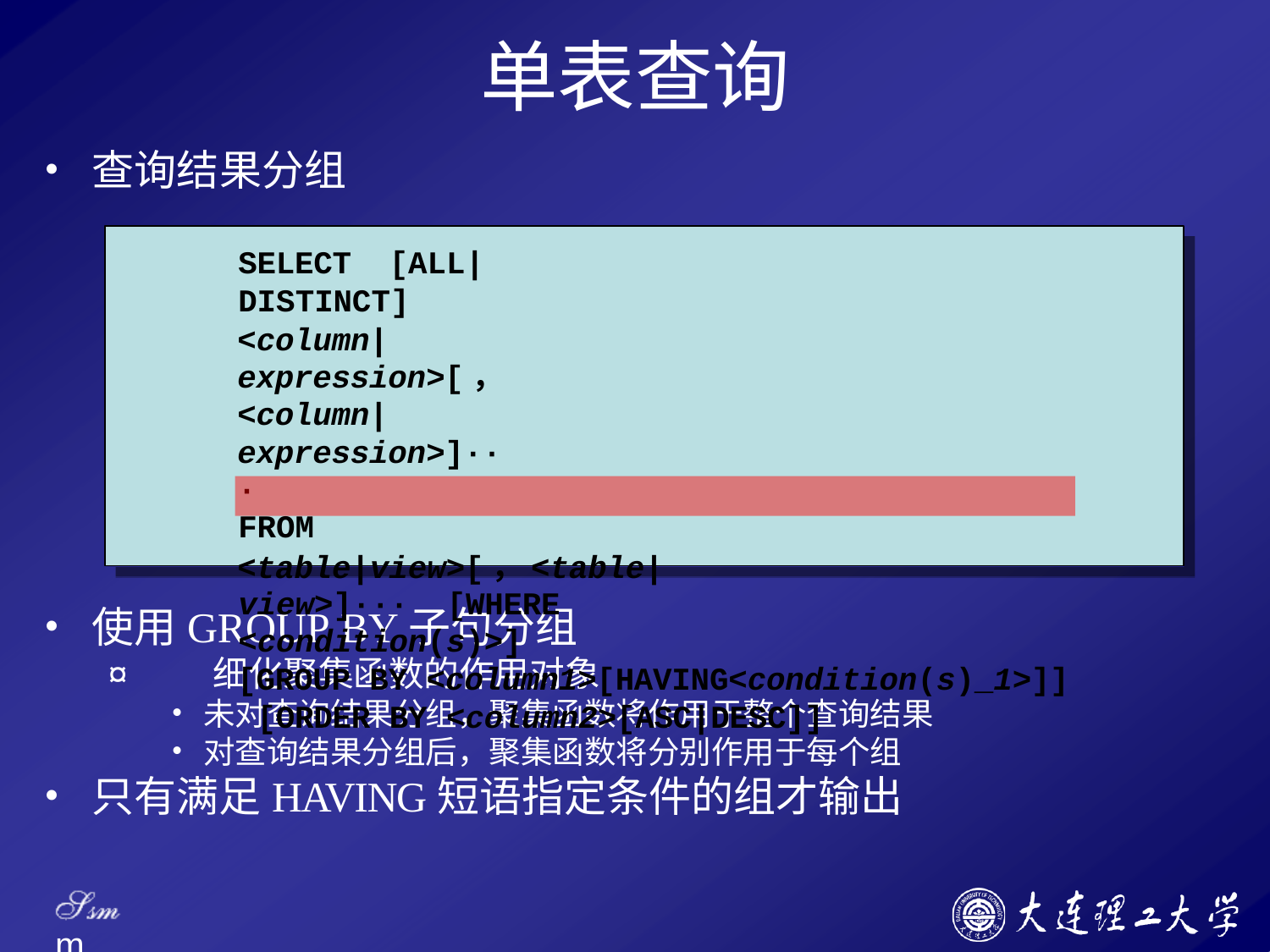

# 单表查询
查询结果分组

SELECT  [ALL|DISTINCT]
<column|expression>[，<column|expression>]···
FROM
<table|view>[，<table|view>]···  [WHERE <condition(s)>]
[GROUP BY <column1>[HAVING<condition(s)_1>]]  [ORDER BY <column2>[ASC|DESC]]

使用GROUP BY子句分组
¤	细化聚集函数的作用对象
未对查询结果分组，聚集函数将作用于整个查询结果
对查询结果分组后，聚集函数将分别作用于每个组
只有满足HAVING短语指定条件的组才输出

Ssm